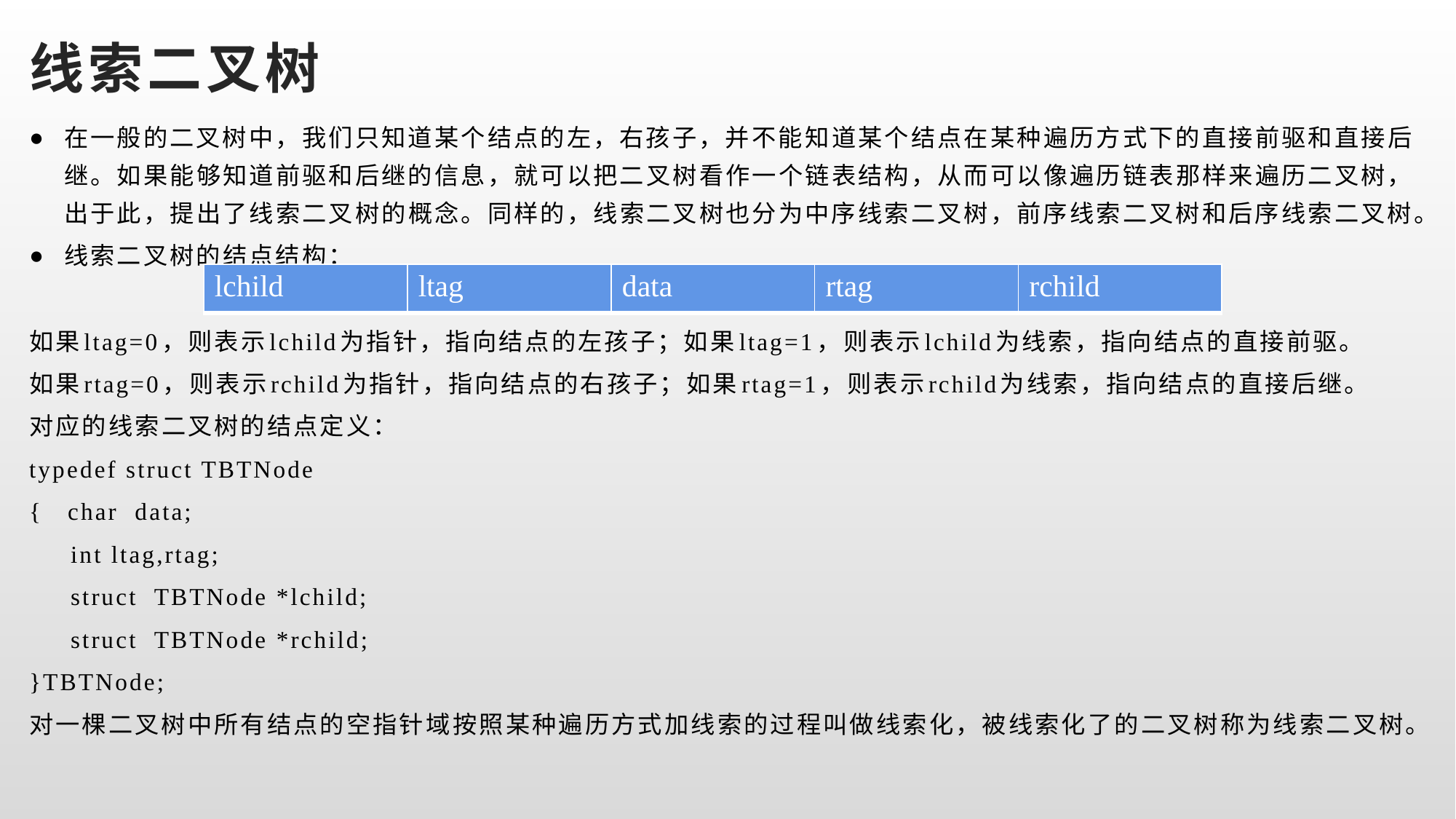

# 线索二叉树
在一般的二叉树中，我们只知道某个结点的左，右孩子，并不能知道某个结点在某种遍历方式下的直接前驱和直接后继。如果能够知道前驱和后继的信息，就可以把二叉树看作一个链表结构，从而可以像遍历链表那样来遍历二叉树，出于此，提出了线索二叉树的概念。同样的，线索二叉树也分为中序线索二叉树，前序线索二叉树和后序线索二叉树。
线索二叉树的结点结构：

如果ltag=0，则表示lchild为指针，指向结点的左孩子；如果ltag=1，则表示lchild为线索，指向结点的直接前驱。
如果rtag=0，则表示rchild为指针，指向结点的右孩子；如果rtag=1，则表示rchild为线索，指向结点的直接后继。
对应的线索二叉树的结点定义：
typedef struct TBTNode
{   char  data;
     int ltag,rtag;
     struct  TBTNode *lchild;
     struct  TBTNode *rchild;
}TBTNode;
对一棵二叉树中所有结点的空指针域按照某种遍历方式加线索的过程叫做线索化，被线索化了的二叉树称为线索二叉树。

| lchild | ltag | data | rtag | rchild |
| --- | --- | --- | --- | --- |